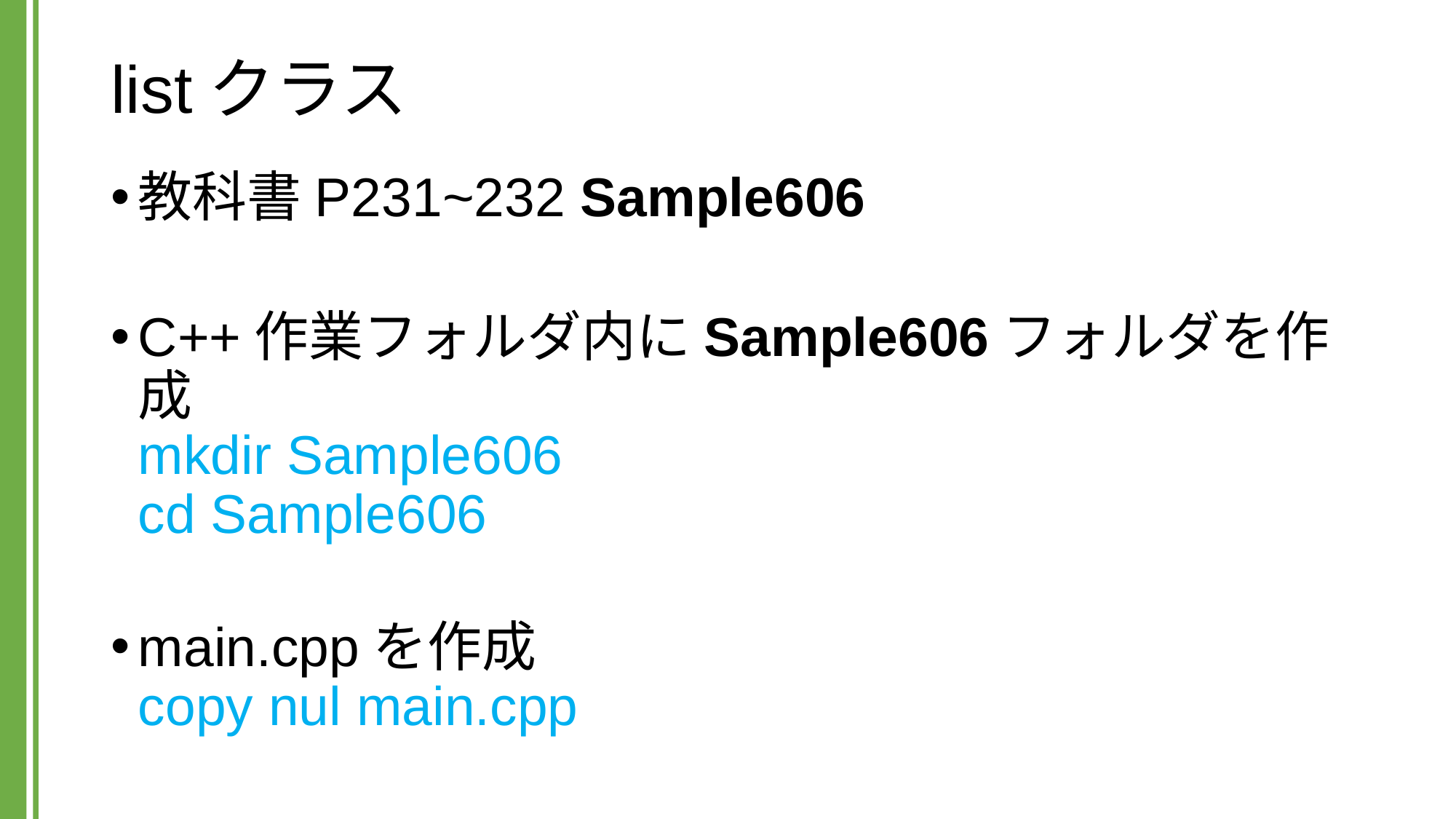

# listクラス
教科書P231~232 Sample606
C++作業フォルダ内にSample606フォルダを作成
mkdir Sample606
cd Sample606
main.cppを作成
copy nul main.cpp